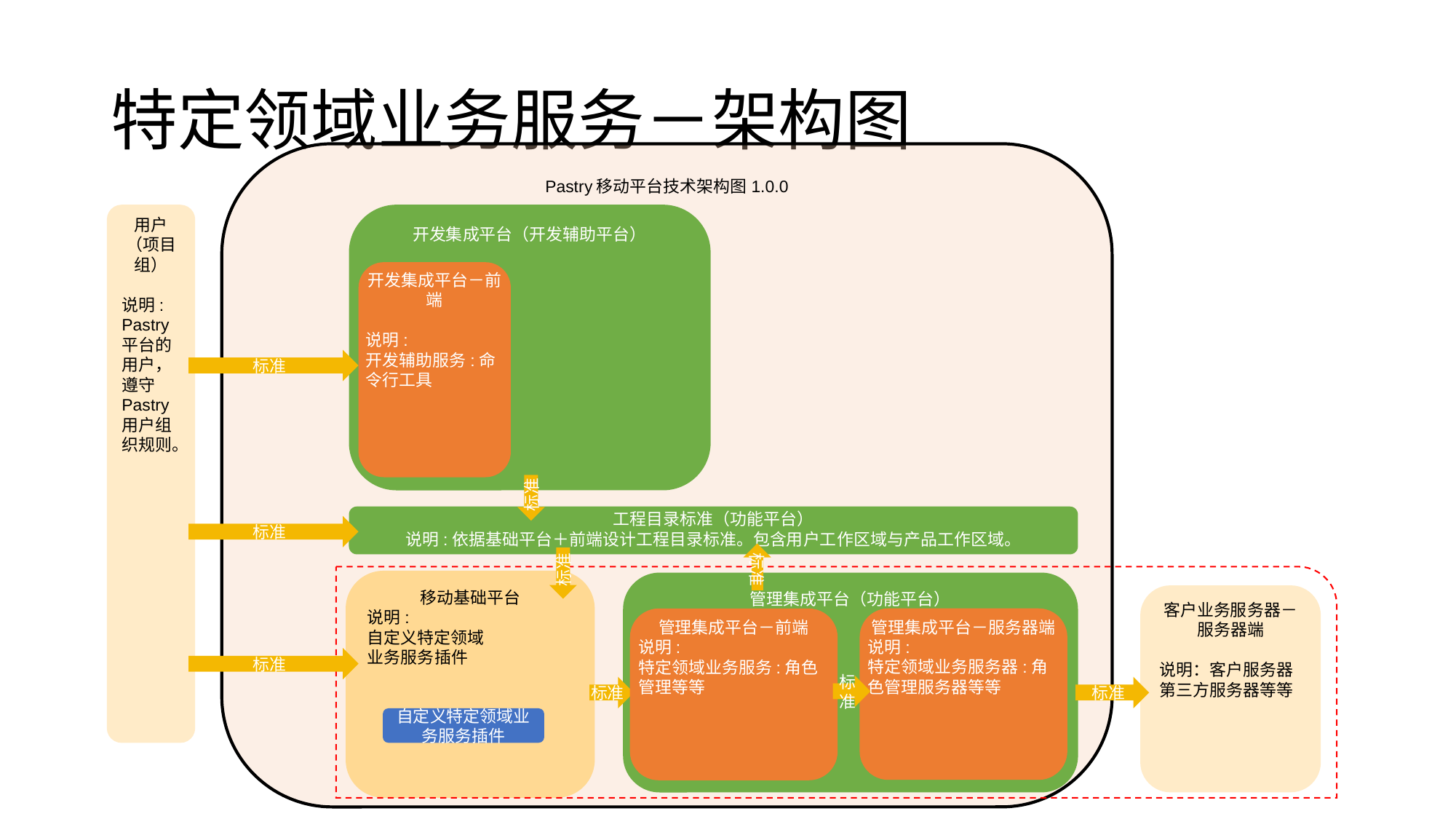

# 特定领域业务服务－架构图

Pastry移动平台技术架构图1.0.0
开发集成平台（开发辅助平台）
开发集成平台－前端

说明:
开发辅助服务:命令行工具
标准
工程目录标准（功能平台）
说明:依据基础平台＋前端设计工程目录标准。包含用户工作区域与产品工作区域。

移动基础平台
说明:
自定义特定领域
业务服务插件
管理集成平台（功能平台）
客户业务服务器－服务器端

说明：客户服务器
第三方服务器等等
管理集成平台－服务器端
说明:
特定领域业务服务器:角色管理服务器等等
管理集成平台－前端
说明:
特定领域业务服务:角色管理等等
标准
标准
标准
自定义特定领域业务服务插件

用户（项目组）

说明:
Pastry平台的用户，遵守Pastry用户组织规则。
标准
标准
标准
标准
标准